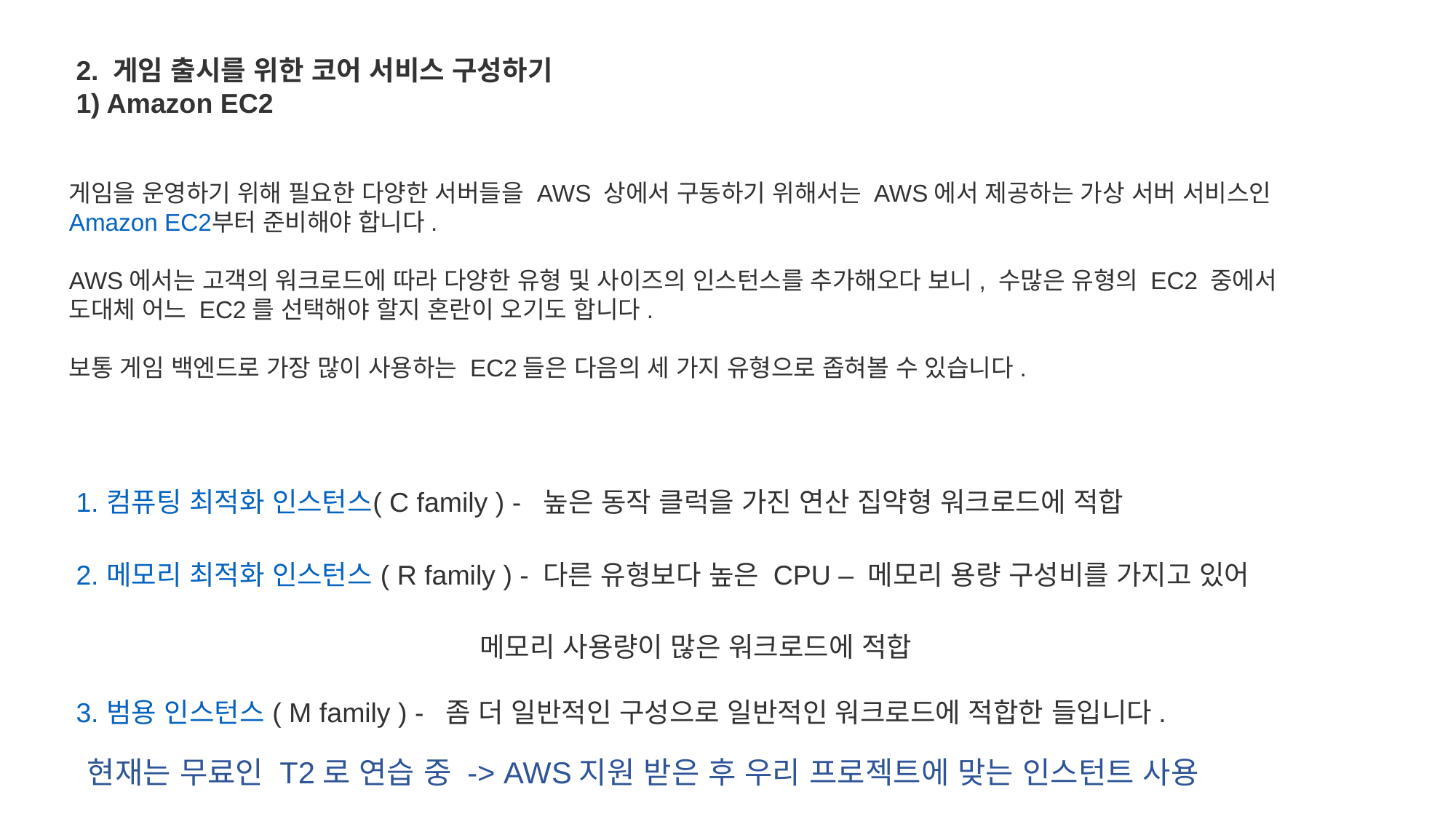

2. 게임 출시를 위한 코어 서비스 구성하기
1) Amazon EC2
게임을 운영하기 위해 필요한 다양한 서버들을 AWS 상에서 구동하기 위해서는 AWS에서 제공하는 가상 서버 서비스인 Amazon EC2부터 준비해야 합니다.

AWS에서는 고객의 워크로드에 따라 다양한 유형 및 사이즈의 인스턴스를 추가해오다 보니, 수많은 유형의 EC2 중에서 도대체 어느 EC2를 선택해야 할지 혼란이 오기도 합니다.
보통 게임 백엔드로 가장 많이 사용하는 EC2들은 다음의 세 가지 유형으로 좁혀볼 수 있습니다.

1. 컴퓨팅 최적화 인스턴스( C family ) -  높은 동작 클럭을 가진 연산 집약형 워크로드에 적합

2. 메모리 최적화 인스턴스 ( R family ) - 다른 유형보다 높은 CPU – 메모리 용량 구성비를 가지고 있어
                                                    메모리 사용량이 많은 워크로드에 적합

3. 범용 인스턴스 ( M family ) -  좀 더 일반적인 구성으로 일반적인 워크로드에 적합한 들입니다.
현재는 무료인 T2로 연습 중 -> AWS지원 받은 후 우리 프로젝트에 맞는 인스턴트 사용